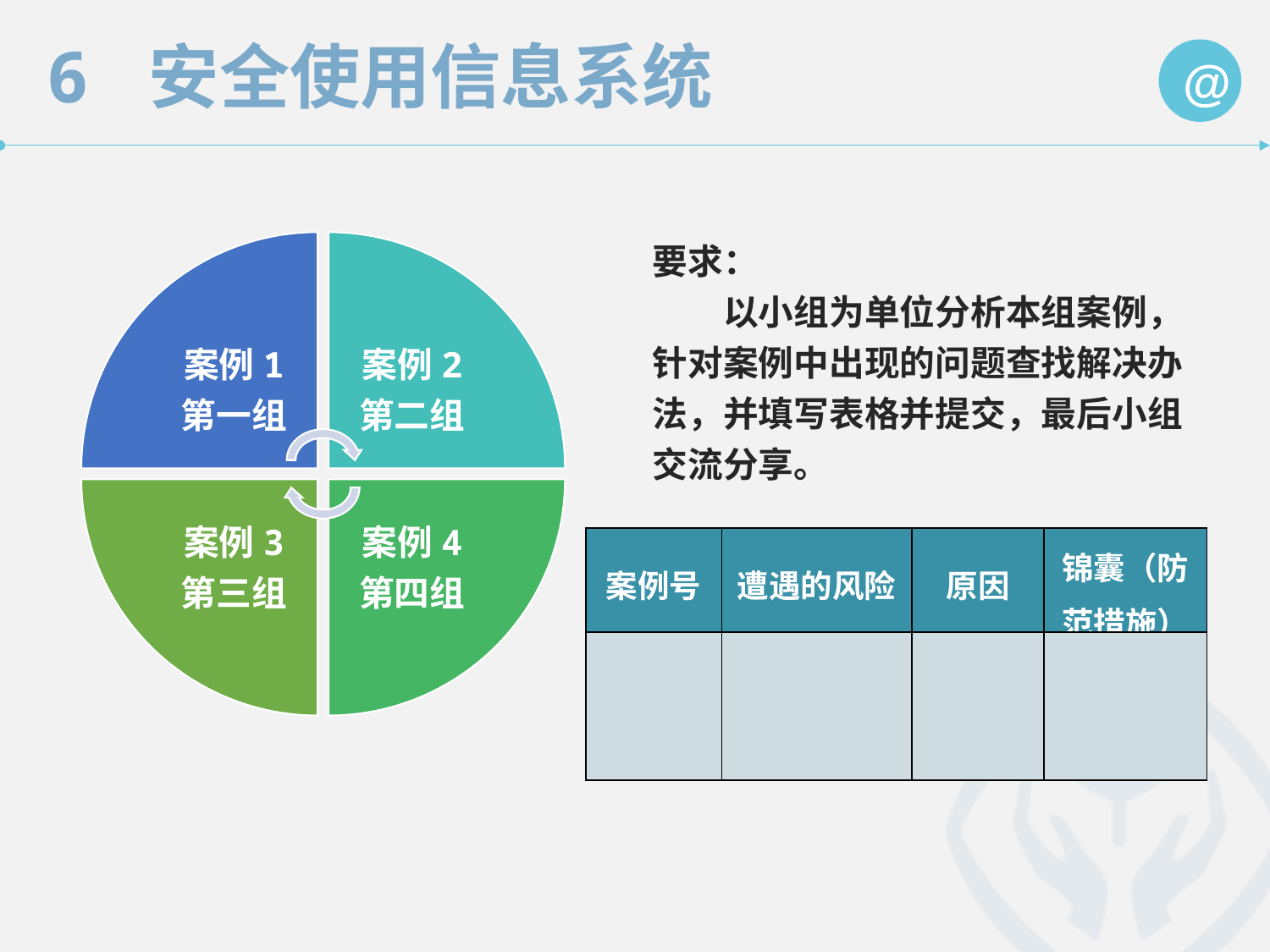

案例1
第一组
案例2
第二组
案例4
第四组
案例3
第三组
要求：
　　以小组为单位分析本组案例，针对案例中出现的问题查找解决办法，并填写表格并提交，最后小组交流分享。
| 案例号 | 遭遇的风险 | 原因 | 锦囊（防范措施） |
| --- | --- | --- | --- |
|  |  |  |  |